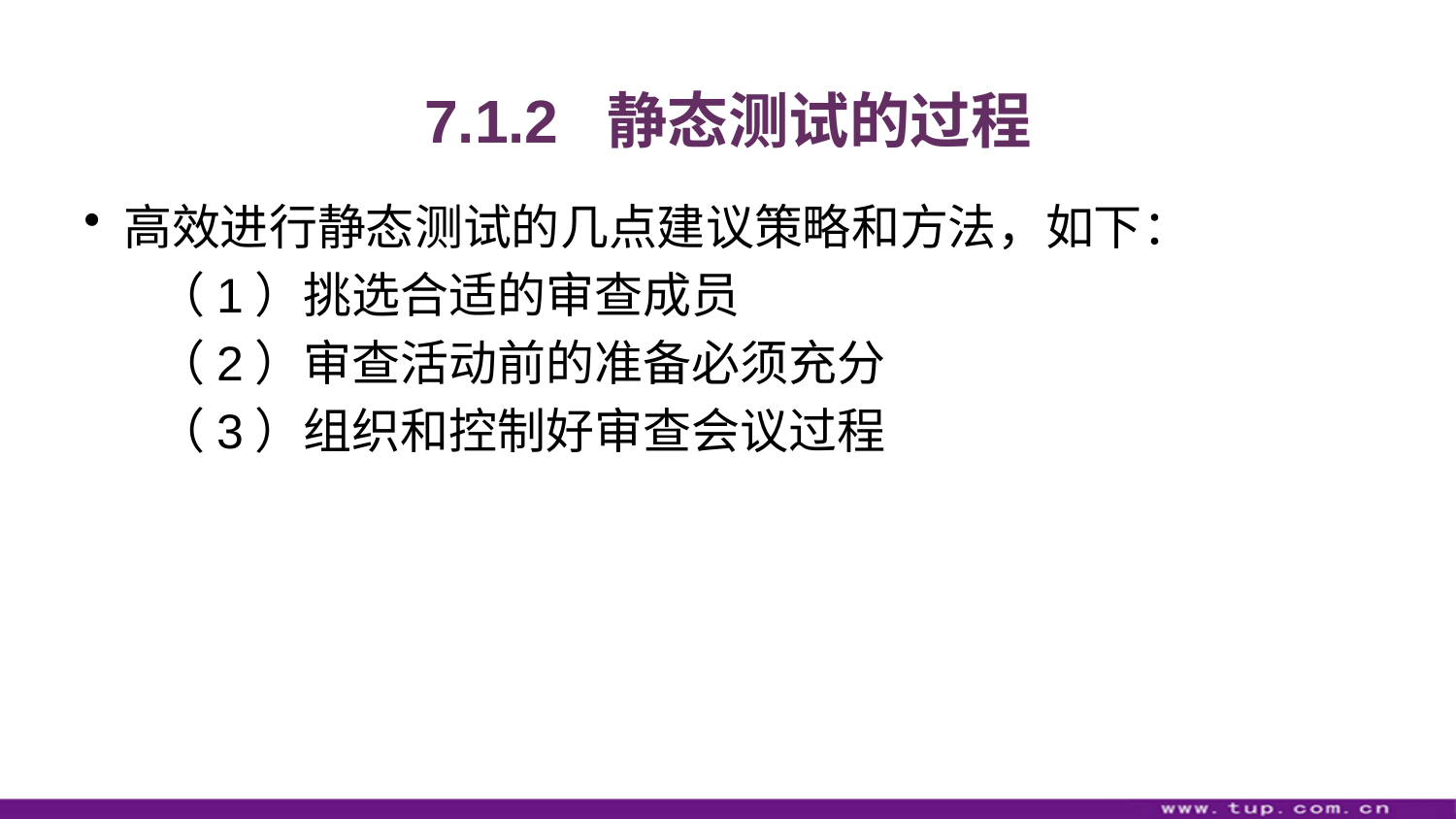

# 7.1.2  静态测试的过程
高效进行静态测试的几点建议策略和方法，如下：
（1）挑选合适的审查成员
（2）审查活动前的准备必须充分
（3）组织和控制好审查会议过程